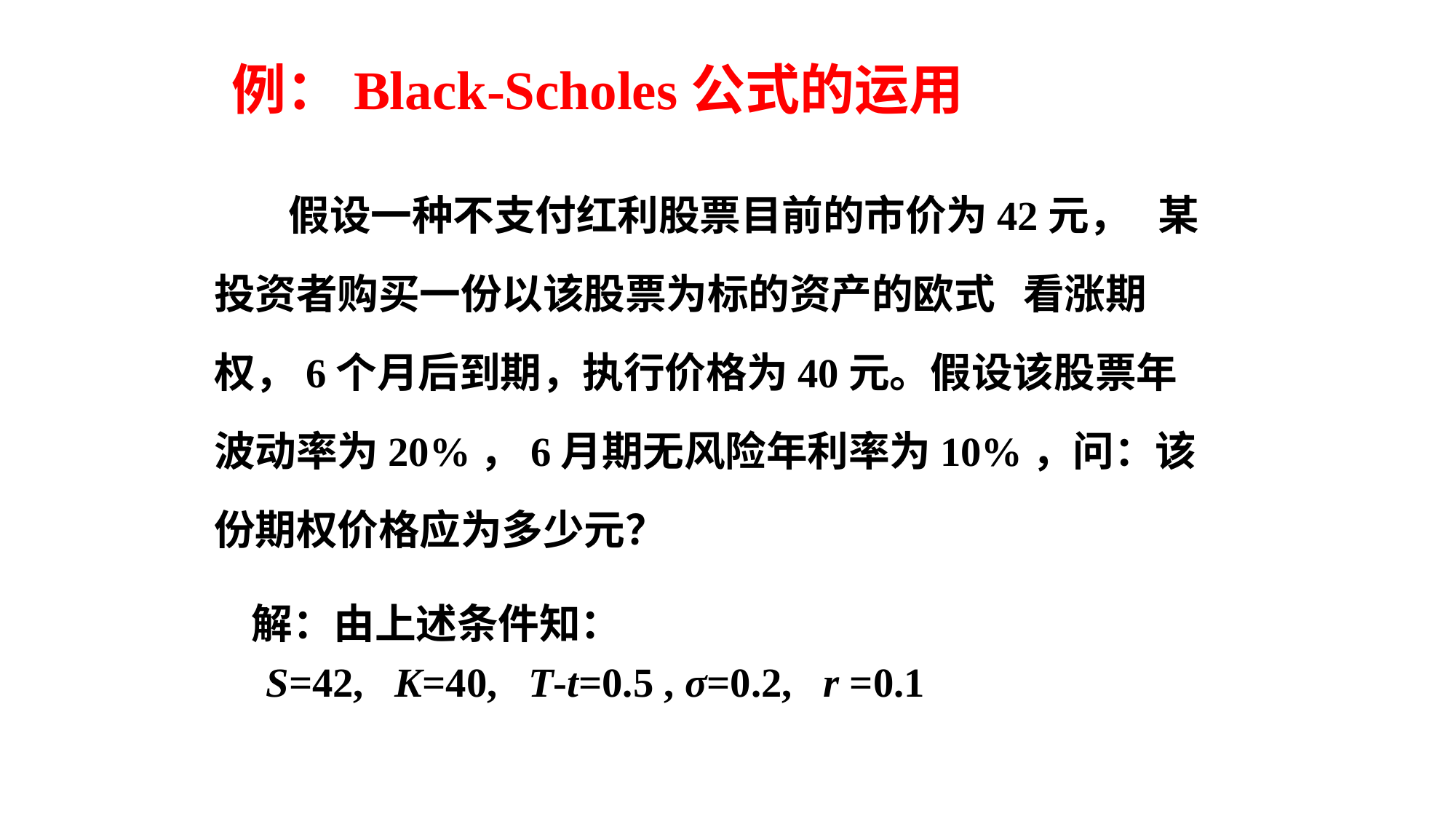

# 例：Black-Scholes公式的运用
       假设一种不支付红利股票目前的市价为42元，   某
投资者购买一份以该股票为标的资产的欧式   看涨期
权，6个月后到期，执行价格为40元。假设该股票年
波动率为20%，6月期无风险年利率为10%，问：该
份期权价格应为多少元？
   解：由上述条件知：
     S=42,   K=40,   T-t=0.5 , σ=0.2,   r =0.1